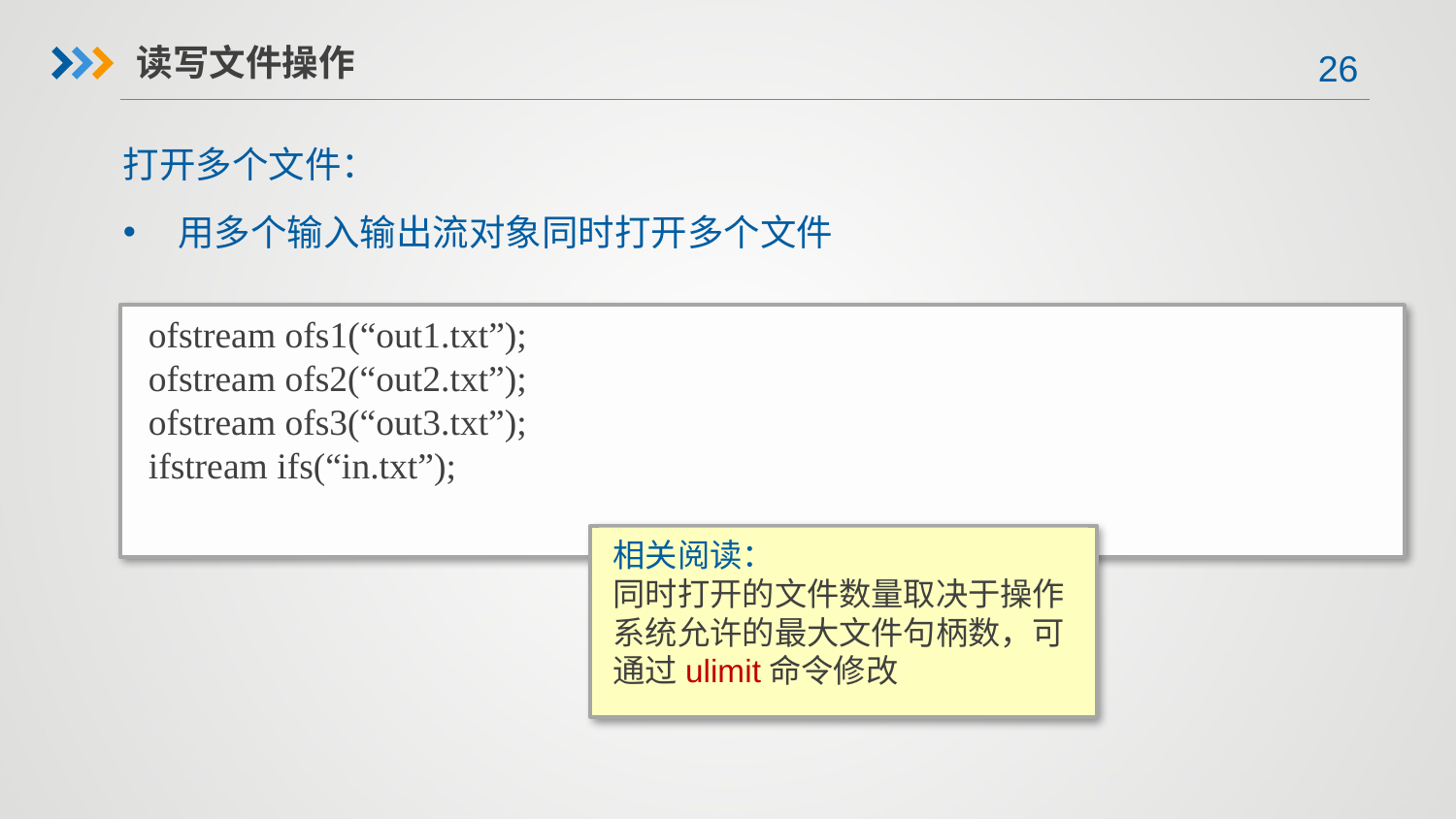

读写文件操作
打开多个文件：
用多个输入输出流对象同时打开多个文件

ofstream ofs1(“out1.txt”);
ofstream ofs2(“out2.txt”);
ofstream ofs3(“out3.txt”);
ifstream ifs(“in.txt”);

相关阅读：
同时打开的文件数量取决于操作系统允许的最大文件句柄数，可通过ulimit命令修改